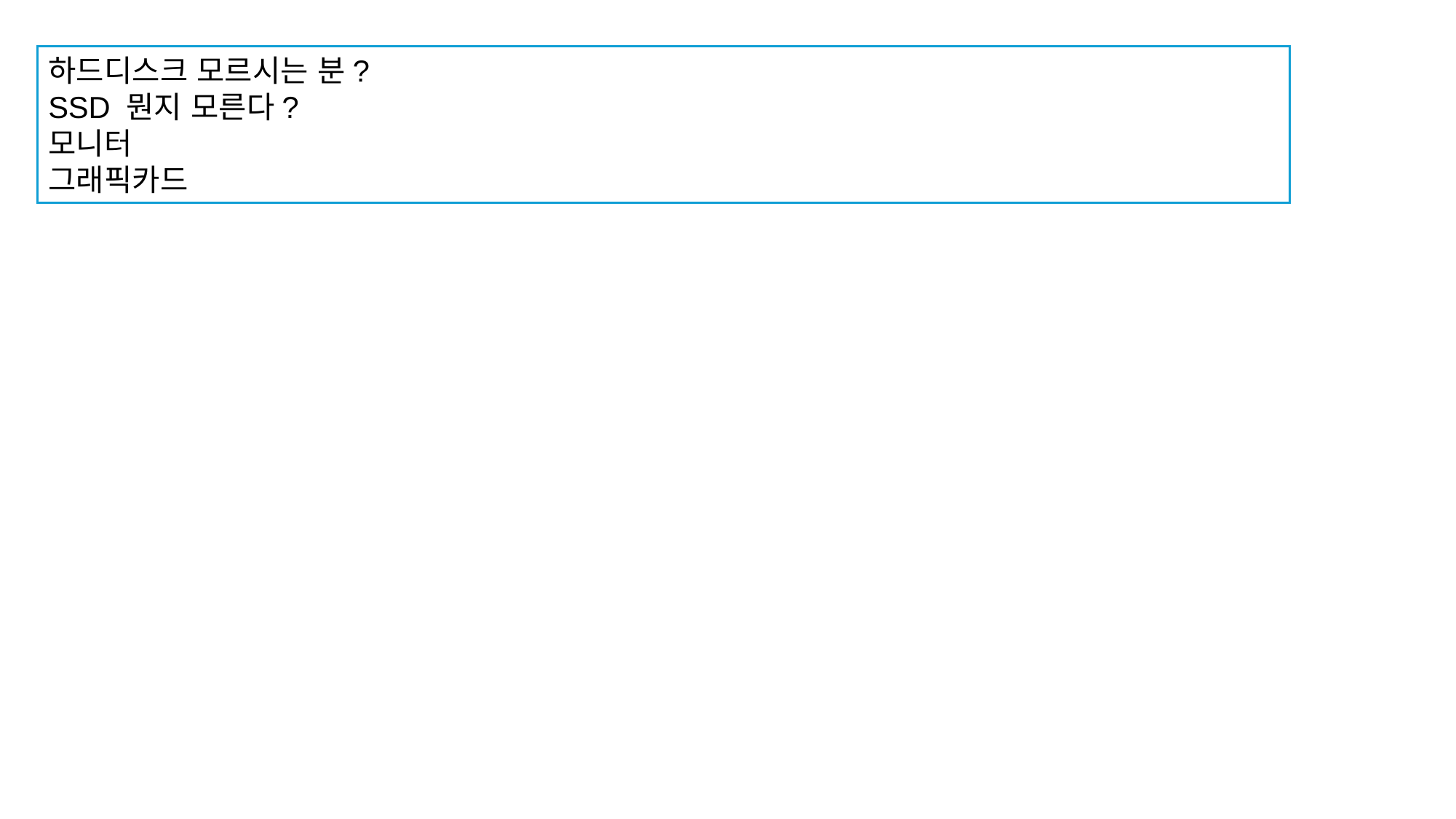

하드디스크 모르시는 분?
SSD 뭔지 모른다?
모니터
그래픽카드